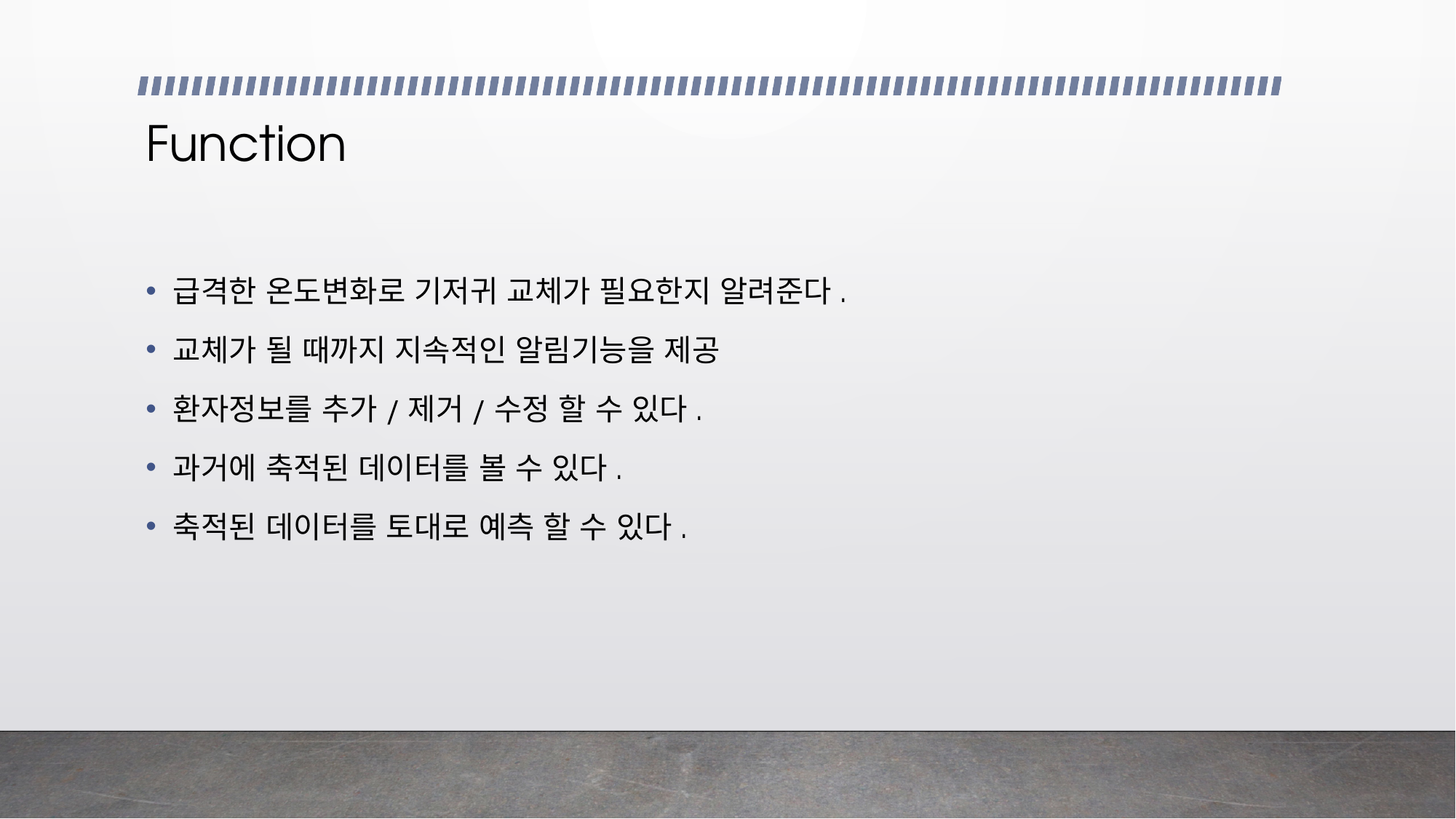

# Function
급격한 온도변화로 기저귀 교체가 필요한지 알려준다.
교체가 될 때까지 지속적인 알림기능을 제공
환자정보를 추가/제거/수정 할 수 있다.
과거에 축적된 데이터를 볼 수 있다.
축적된 데이터를 토대로 예측 할 수 있다.